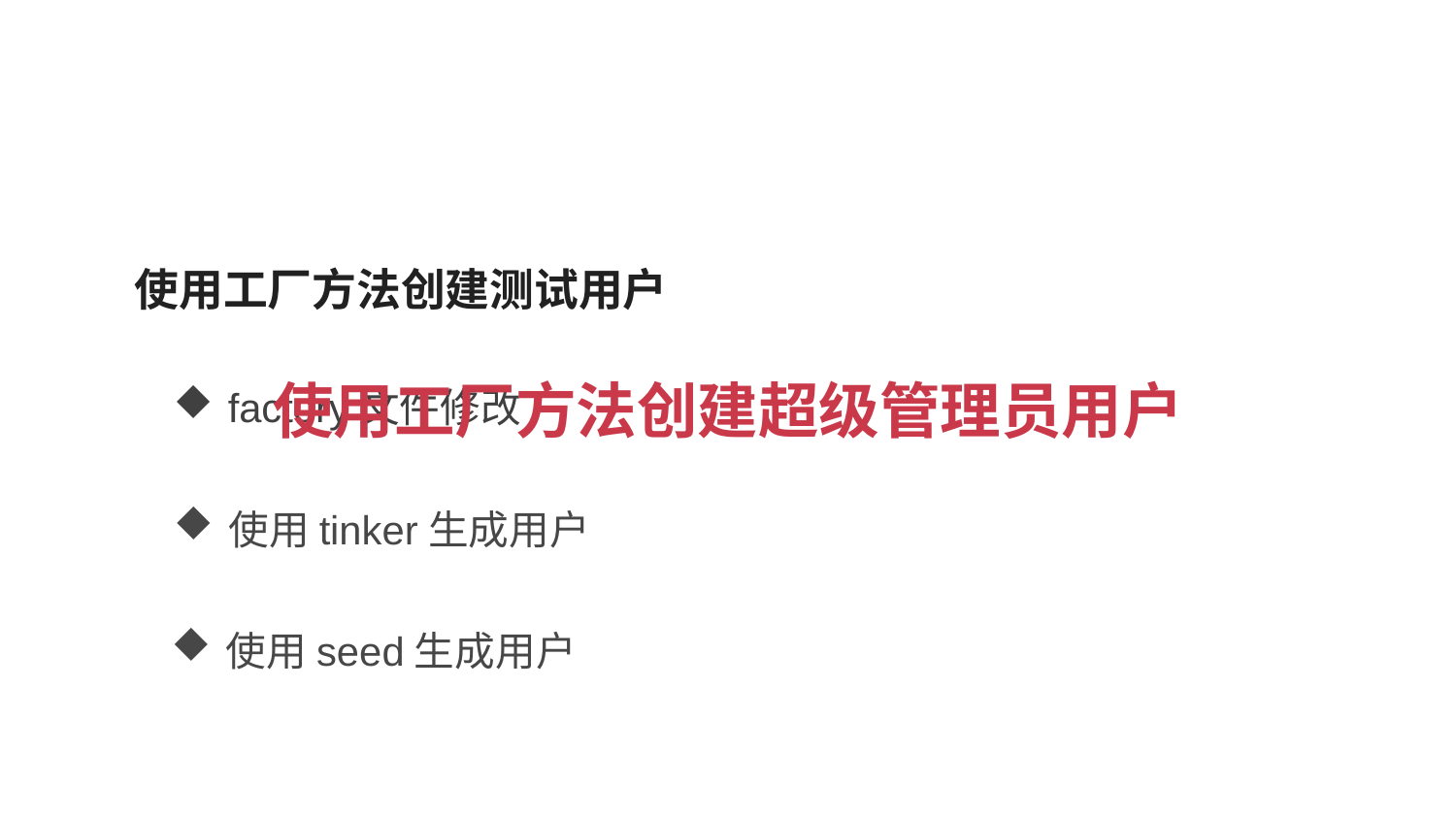

使用工厂方法创建测试用户
使用工厂方法创建超级管理员用户
factory文件修改
使用tinker生成用户
使用seed生成用户